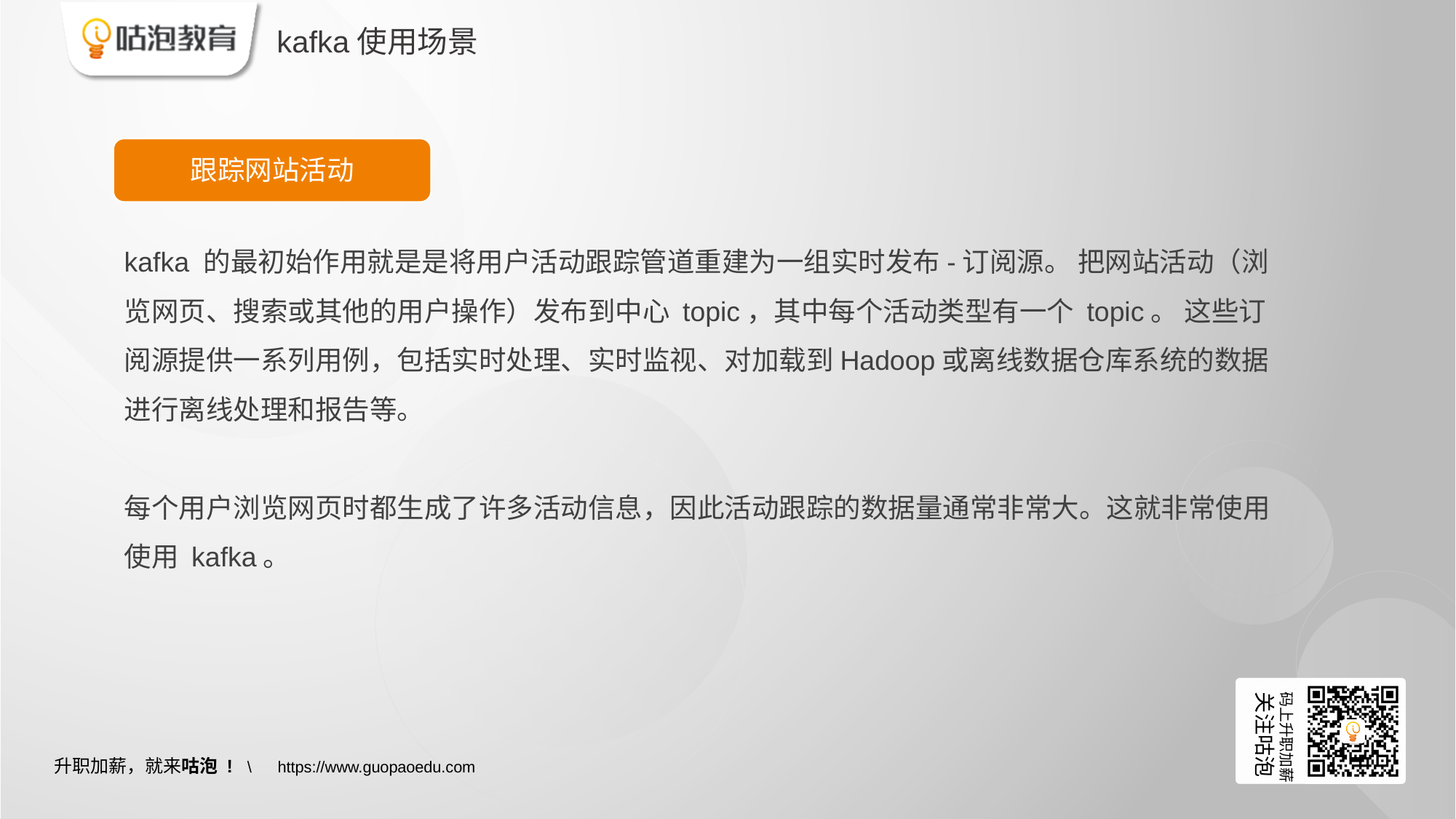

# kafka使用场景

跟踪网站活动
kafka 的最初始作用就是是将用户活动跟踪管道重建为一组实时发布-订阅源。 把网站活动（浏览网页、搜索或其他的用户操作）发布到中心 topic，其中每个活动类型有一个 topic。 这些订阅源提供一系列用例，包括实时处理、实时监视、对加载到Hadoop或离线数据仓库系统的数据进行离线处理和报告等。

每个用户浏览网页时都生成了许多活动信息，因此活动跟踪的数据量通常非常大。这就非常使用使用 kafka。